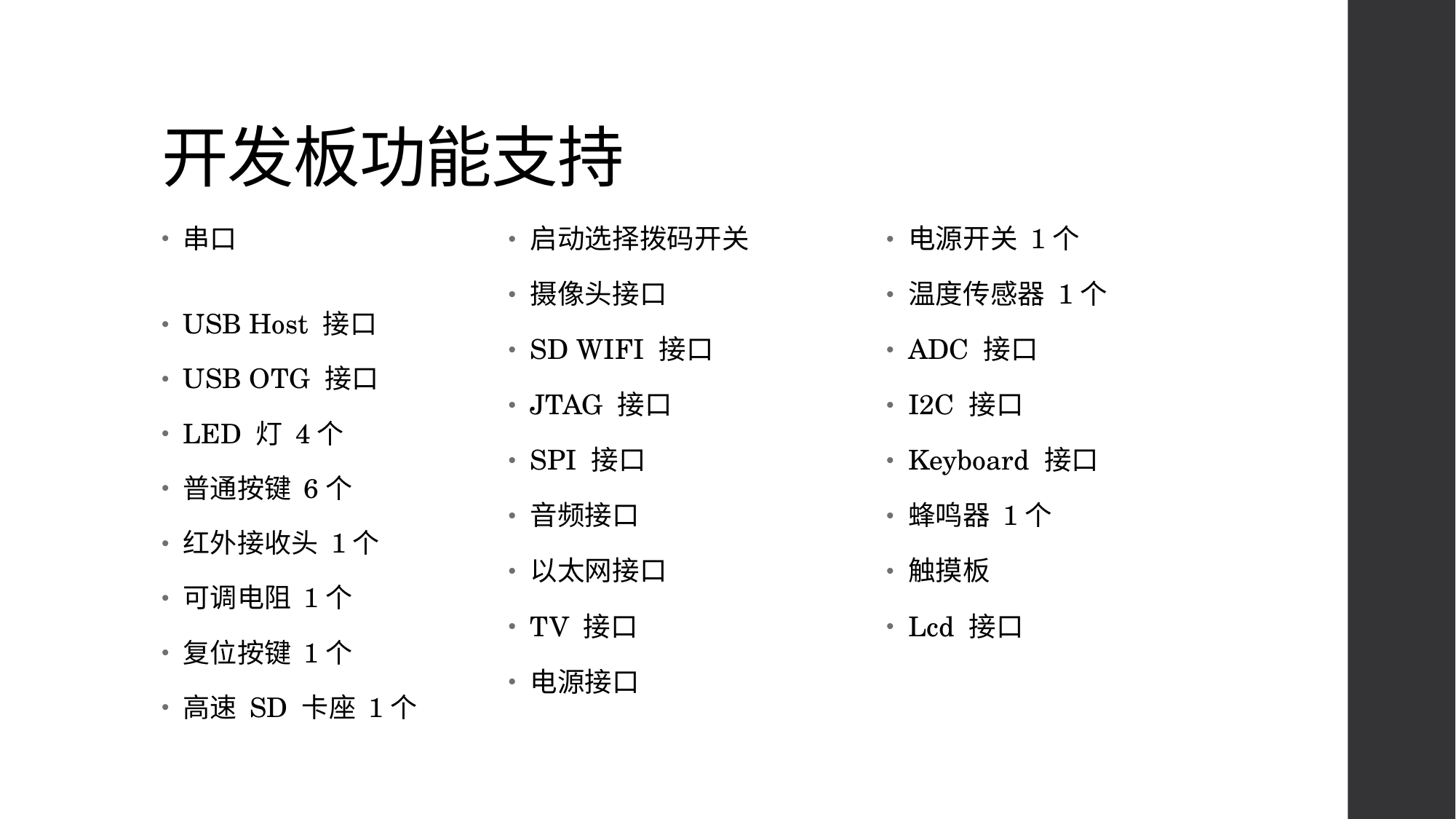

# 开发板功能支持
串口
USB Host 接口
USB OTG 接口
LED 灯 4个
普通按键 6个
红外接收头 1个
可调电阻 1个
复位按键 1个
高速 SD 卡座 1个
启动选择拨码开关
摄像头接口
SD WIFI 接口
JTAG 接口
SPI 接口
音频接口
以太网接口
TV 接口
电源接口
电源开关 1个
温度传感器 1个
ADC 接口
I2C 接口
Keyboard 接口
蜂鸣器 1个
触摸板
Lcd 接口